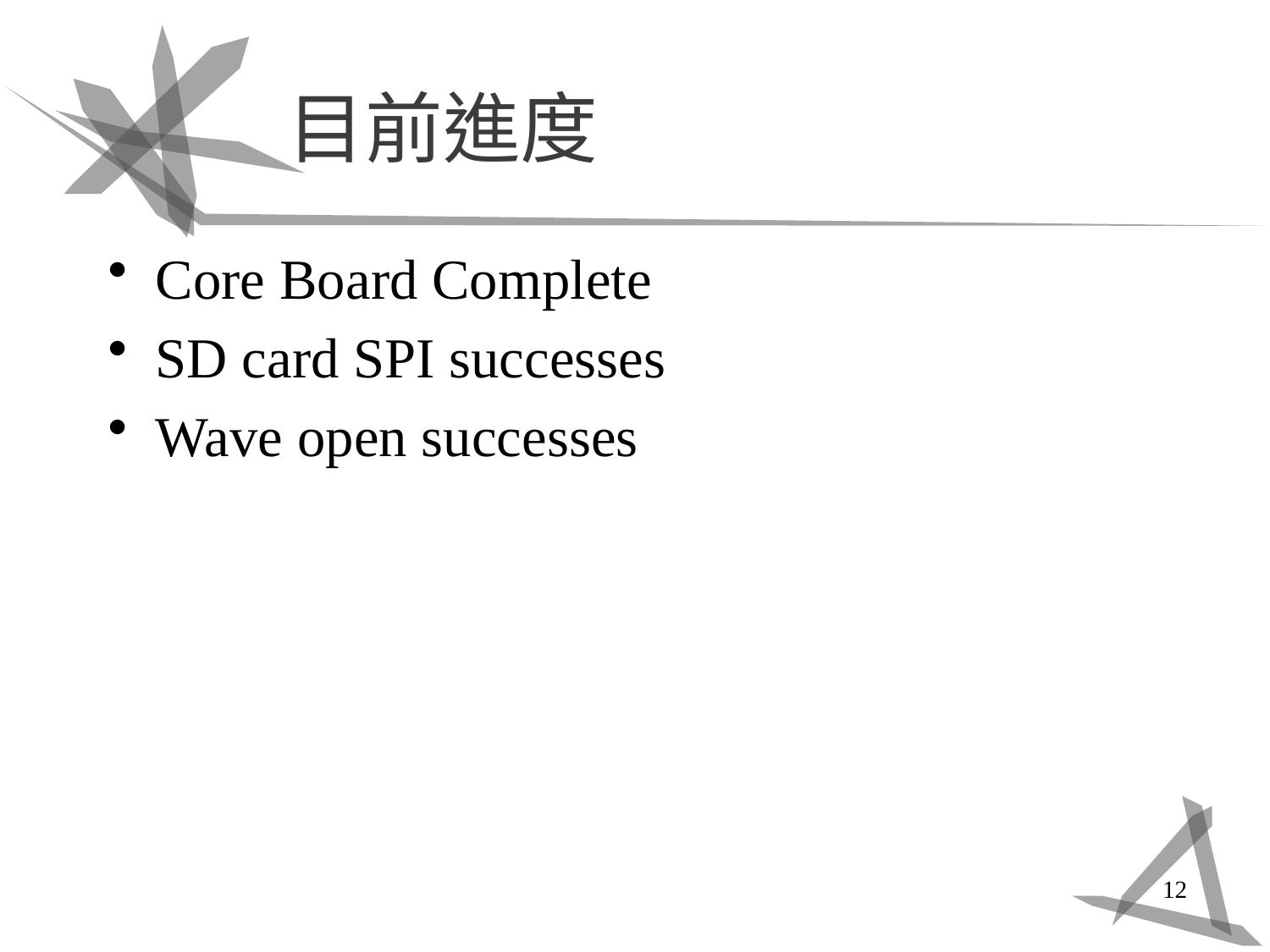

# 目前進度
Core Board Complete
SD card SPI successes
Wave open successes
12